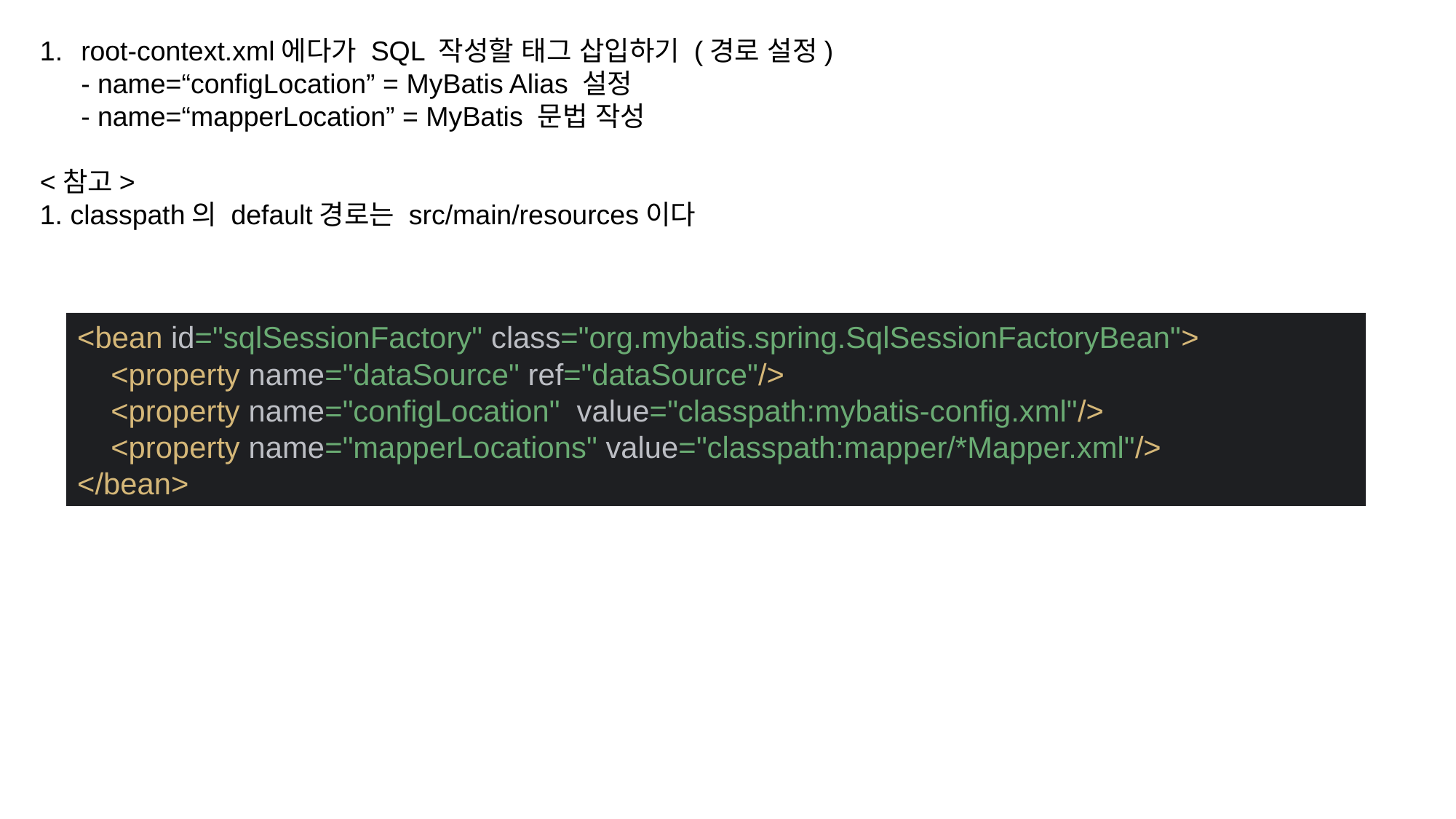

root-context.xml에다가 SQL 작성할 태그 삽입하기 (경로 설정)
- name=“configLocation” = MyBatis Alias 설정
- name=“mapperLocation” = MyBatis 문법 작성

<참고>
1. classpath의 default경로는 src/main/resources이다
<bean id="sqlSessionFactory" class="org.mybatis.spring.SqlSessionFactoryBean">
    <property name="dataSource" ref="dataSource"/>
    <property name="configLocation"  value="classpath:mybatis-config.xml"/>
    <property name="mapperLocations" value="classpath:mapper/*Mapper.xml"/>
</bean>